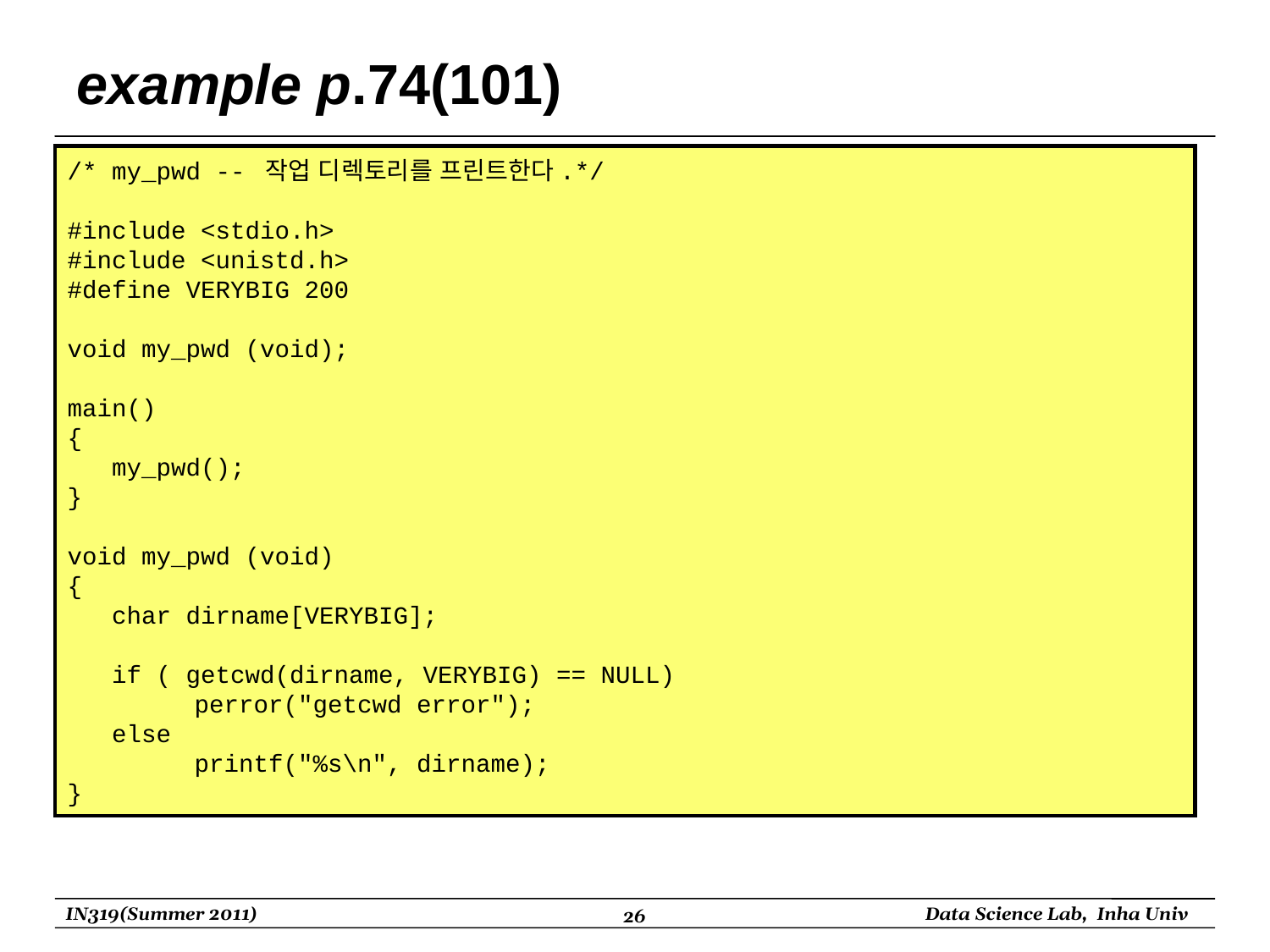

# example p.74(101)
/* my_pwd -- 작업 디렉토리를 프린트한다.*/

#include <stdio.h>
#include <unistd.h>
#define VERYBIG 200

void my_pwd (void);

main()
{
   my_pwd();
}

void my_pwd (void)
{
   char dirname[VERYBIG];

   if ( getcwd(dirname, VERYBIG) == NULL)
 	perror("getcwd error");
   else
 	printf("%s\n", dirname);
}

26